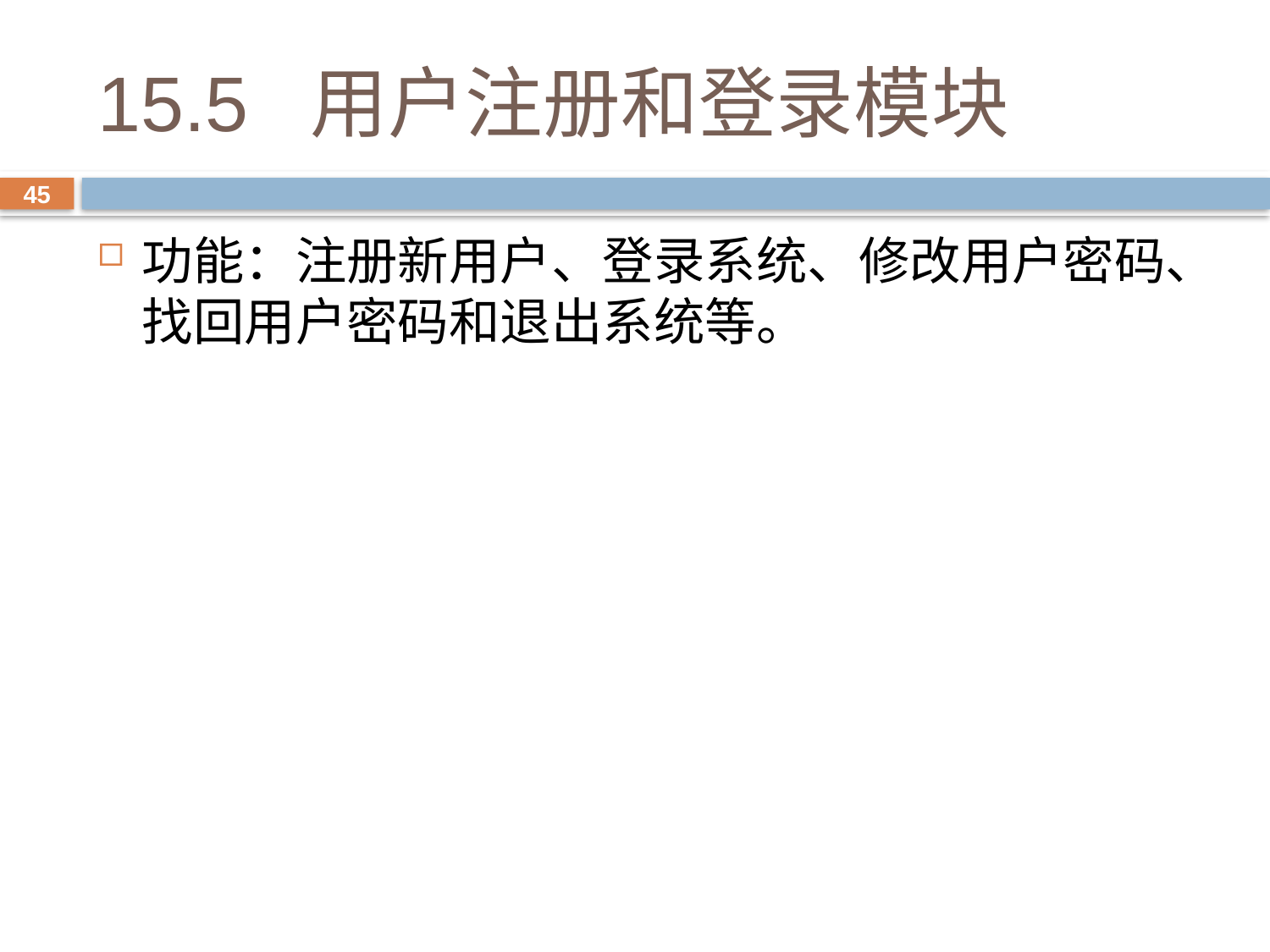

# 15.5  用户注册和登录模块
45
功能：注册新用户、登录系统、修改用户密码、找回用户密码和退出系统等。